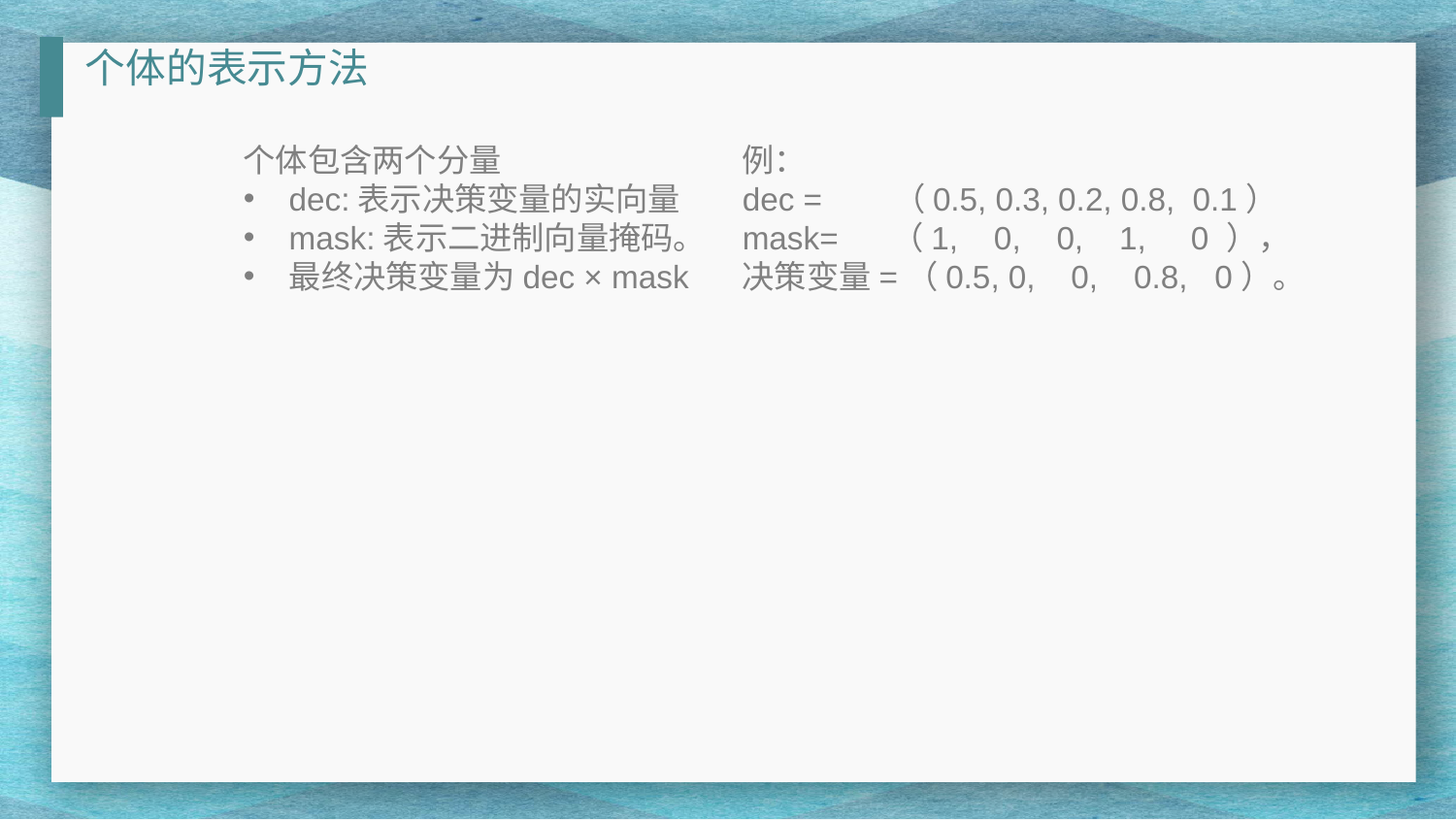

个体的表示方法
个体包含两个分量
dec:表示决策变量的实向量
mask:表示二进制向量掩码。
最终决策变量为dec × mask
例：
dec =       （0.5, 0.3, 0.2, 0.8,  0.1）
mask=     （1,    0,    0,    1,     0 ），
决策变量=（0.5, 0,    0,    0.8,   0）。